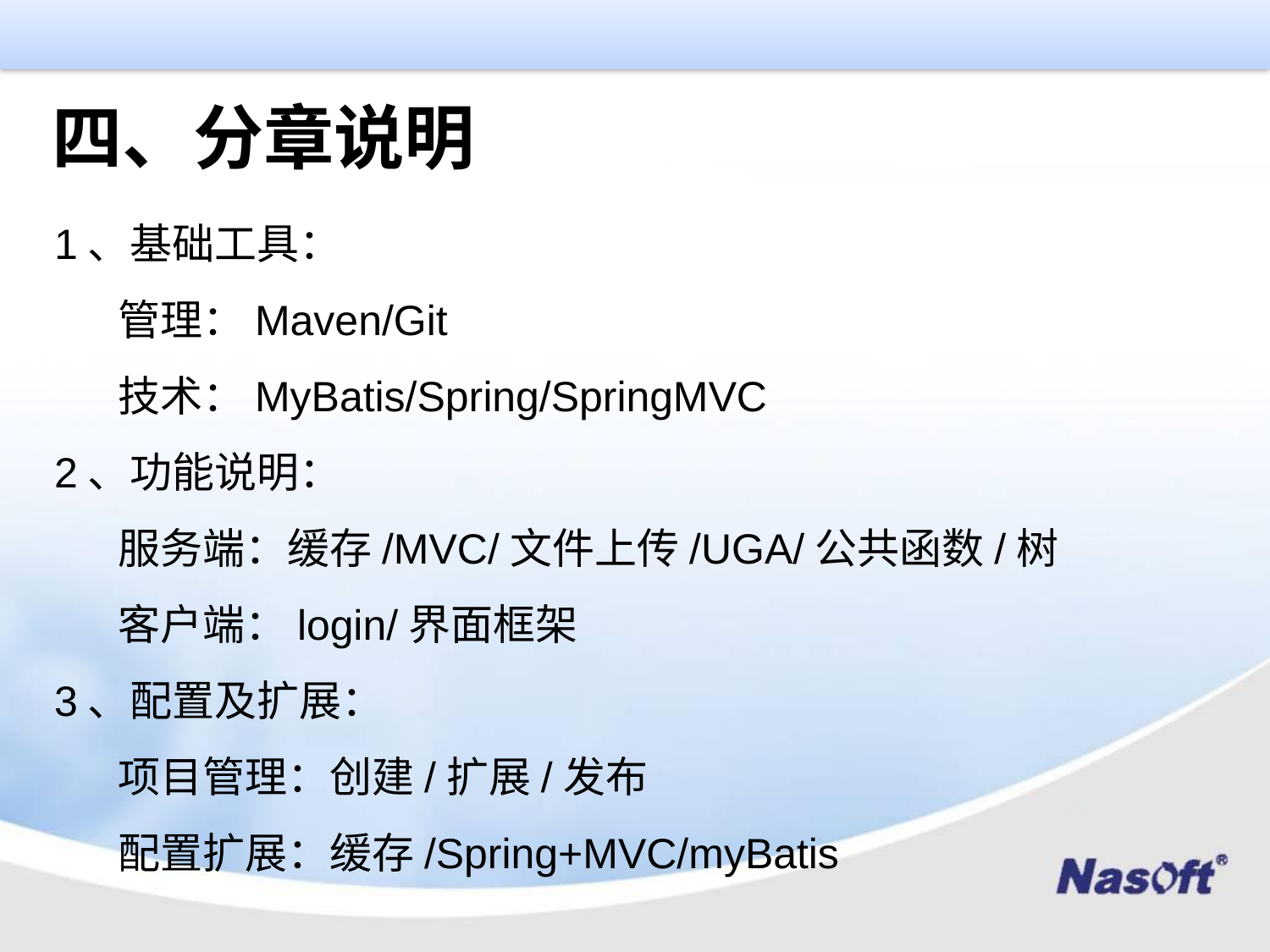

四、分章说明
1、基础工具：
管理：Maven/Git
技术：MyBatis/Spring/SpringMVC
2、功能说明：
服务端：缓存/MVC/文件上传/UGA/公共函数/树
客户端：login/界面框架
3、配置及扩展：
项目管理：创建/扩展/发布
配置扩展：缓存/Spring+MVC/myBatis